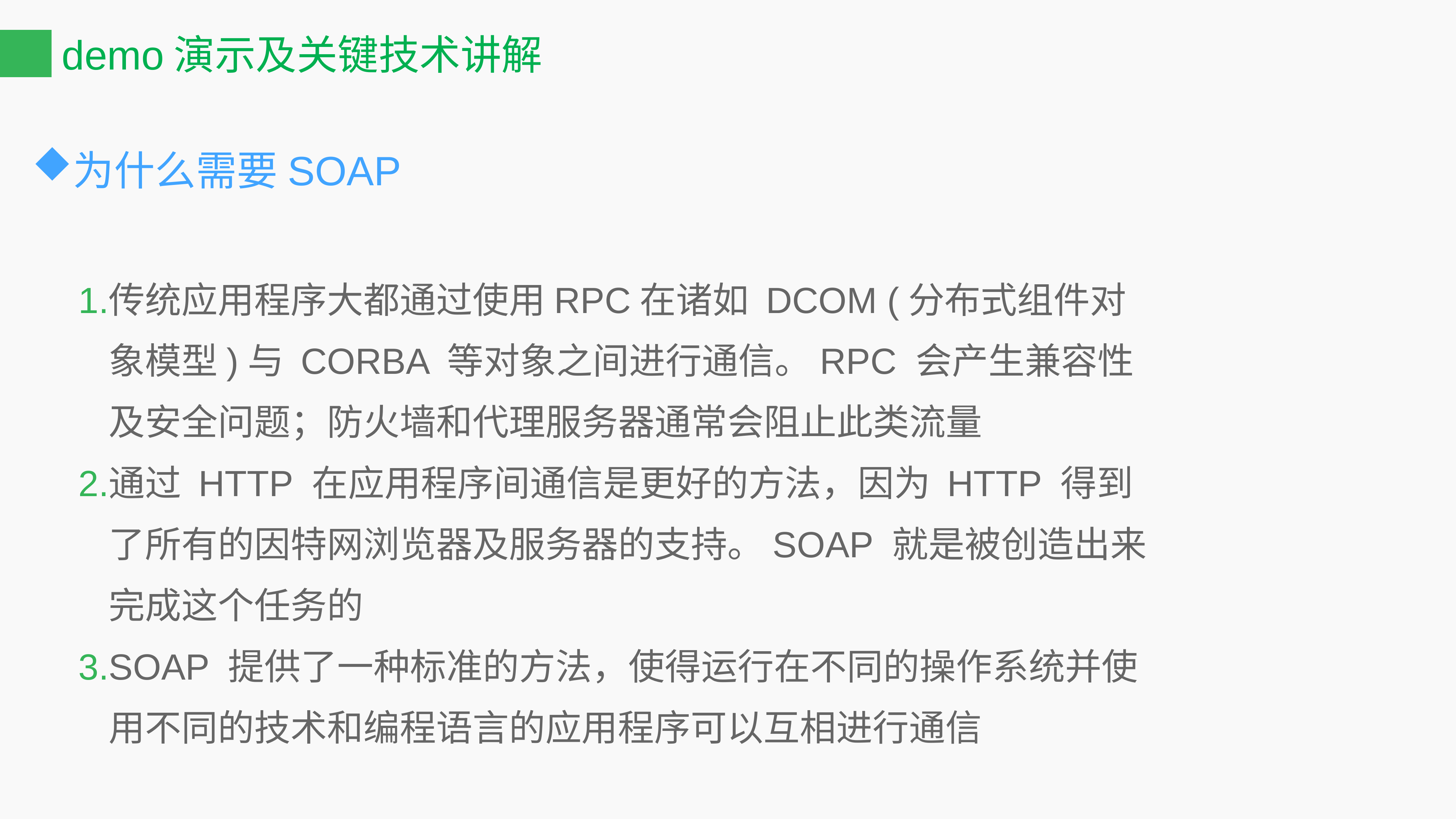

# demo演示及关键技术讲解
为什么需要SOAP

传统应用程序大都通过使用RPC在诸如 DCOM (分布式组件对象模型)与 CORBA 等对象之间进行通信。RPC 会产生兼容性及安全问题；防火墙和代理服务器通常会阻止此类流量
通过 HTTP 在应用程序间通信是更好的方法，因为 HTTP 得到了所有的因特网浏览器及服务器的支持。SOAP 就是被创造出来完成这个任务的
SOAP 提供了一种标准的方法，使得运行在不同的操作系统并使用不同的技术和编程语言的应用程序可以互相进行通信